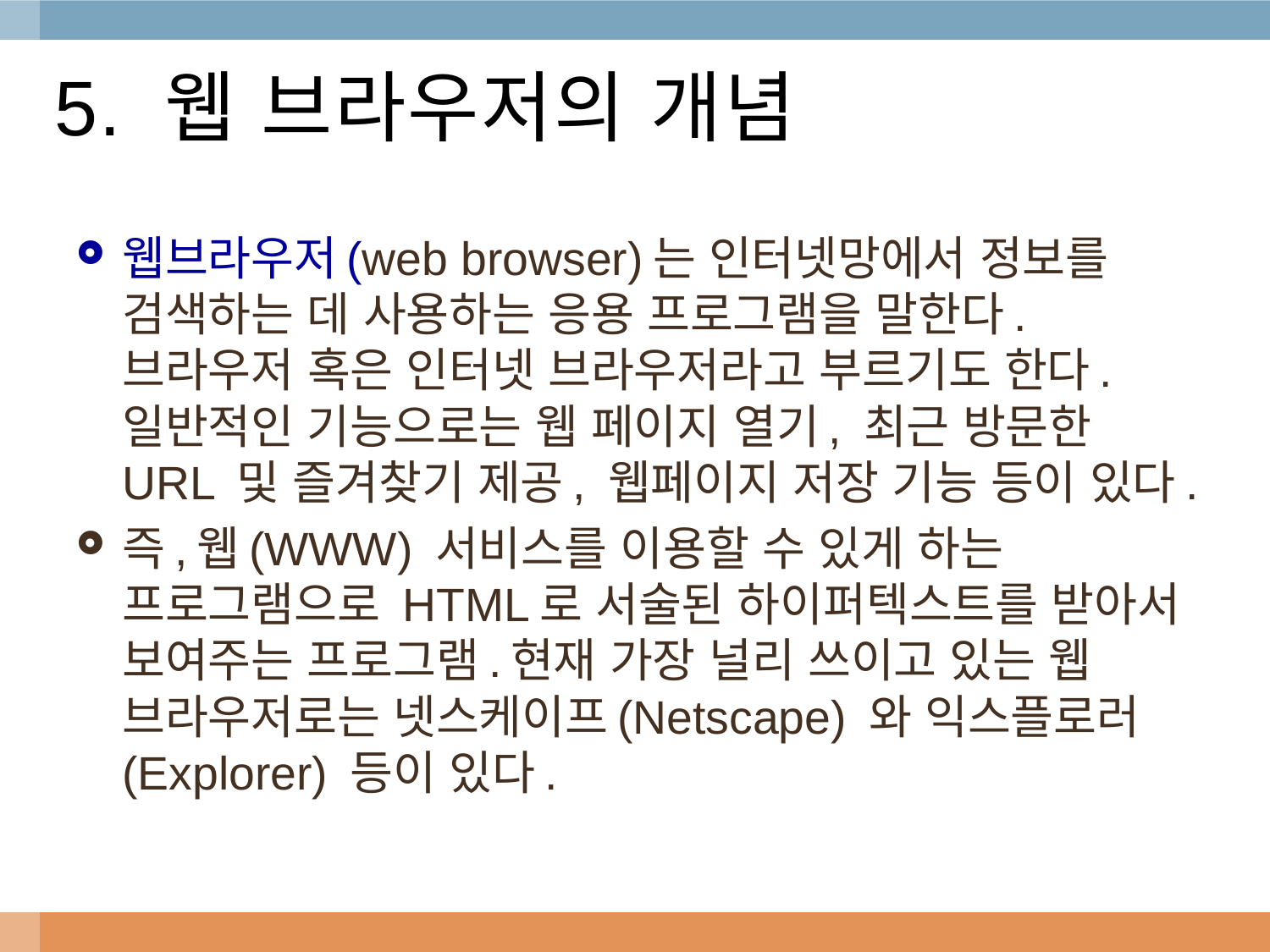

# 5. 웹 브라우저의 개념
웹브라우저(web browser)는 인터넷망에서 정보를 검색하는 데 사용하는 응용 프로그램을 말한다. 브라우저 혹은 인터넷 브라우저라고 부르기도 한다. 일반적인 기능으로는 웹 페이지 열기, 최근 방문한 URL 및 즐겨찾기 제공, 웹페이지 저장 기능 등이 있다.
즉,웹(WWW) 서비스를 이용할 수 있게 하는 프로그램으로 HTML로 서술된 하이퍼텍스트를 받아서 보여주는 프로그램.현재 가장 널리 쓰이고 있는 웹 브라우저로는 넷스케이프(Netscape) 와 익스플로러(Explorer) 등이 있다.